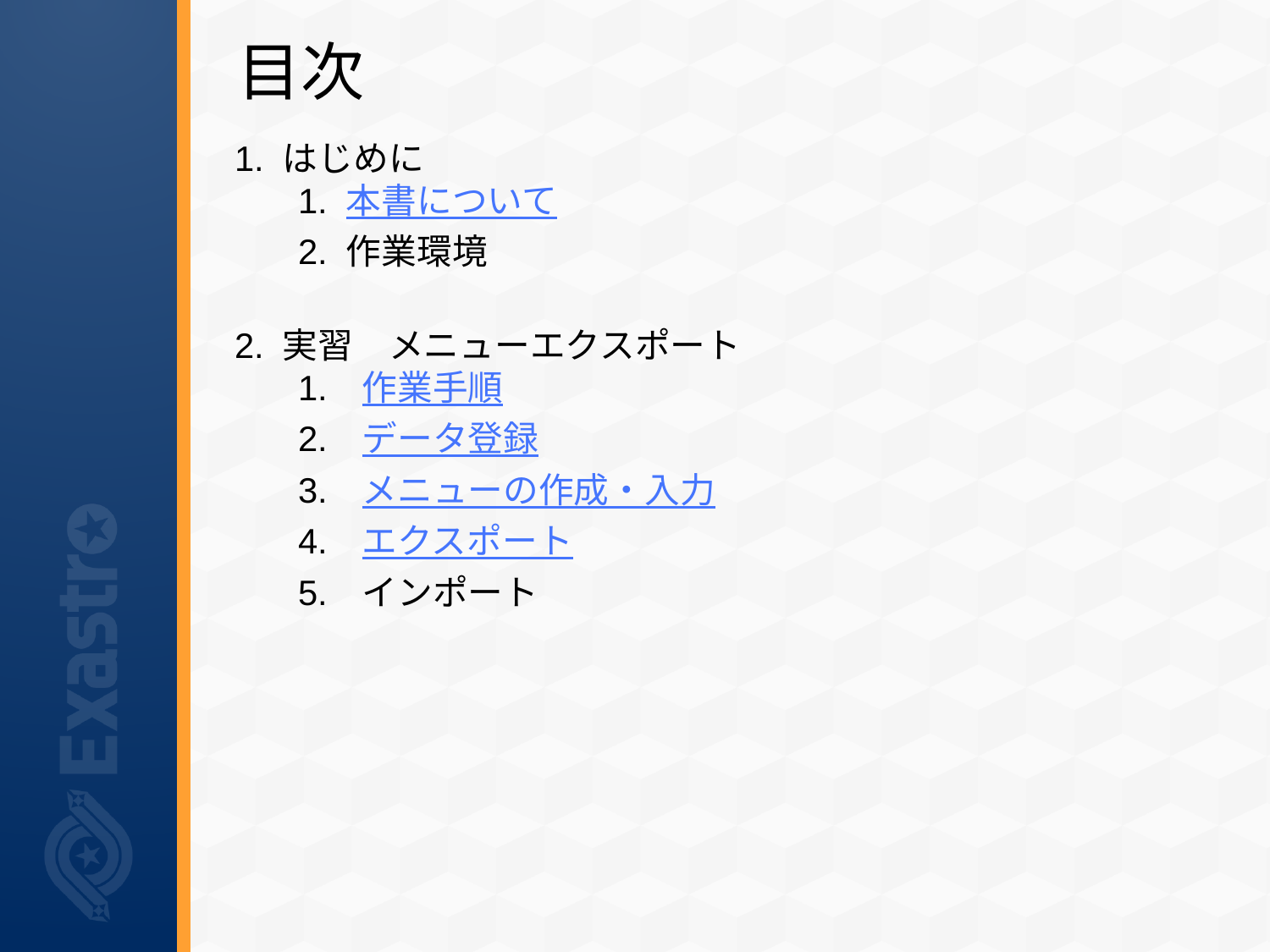

# 目次
はじめに
本書について
作業環境
実習　メニューエクスポート
作業手順
データ登録
メニューの作成・入力
エクスポート
インポート